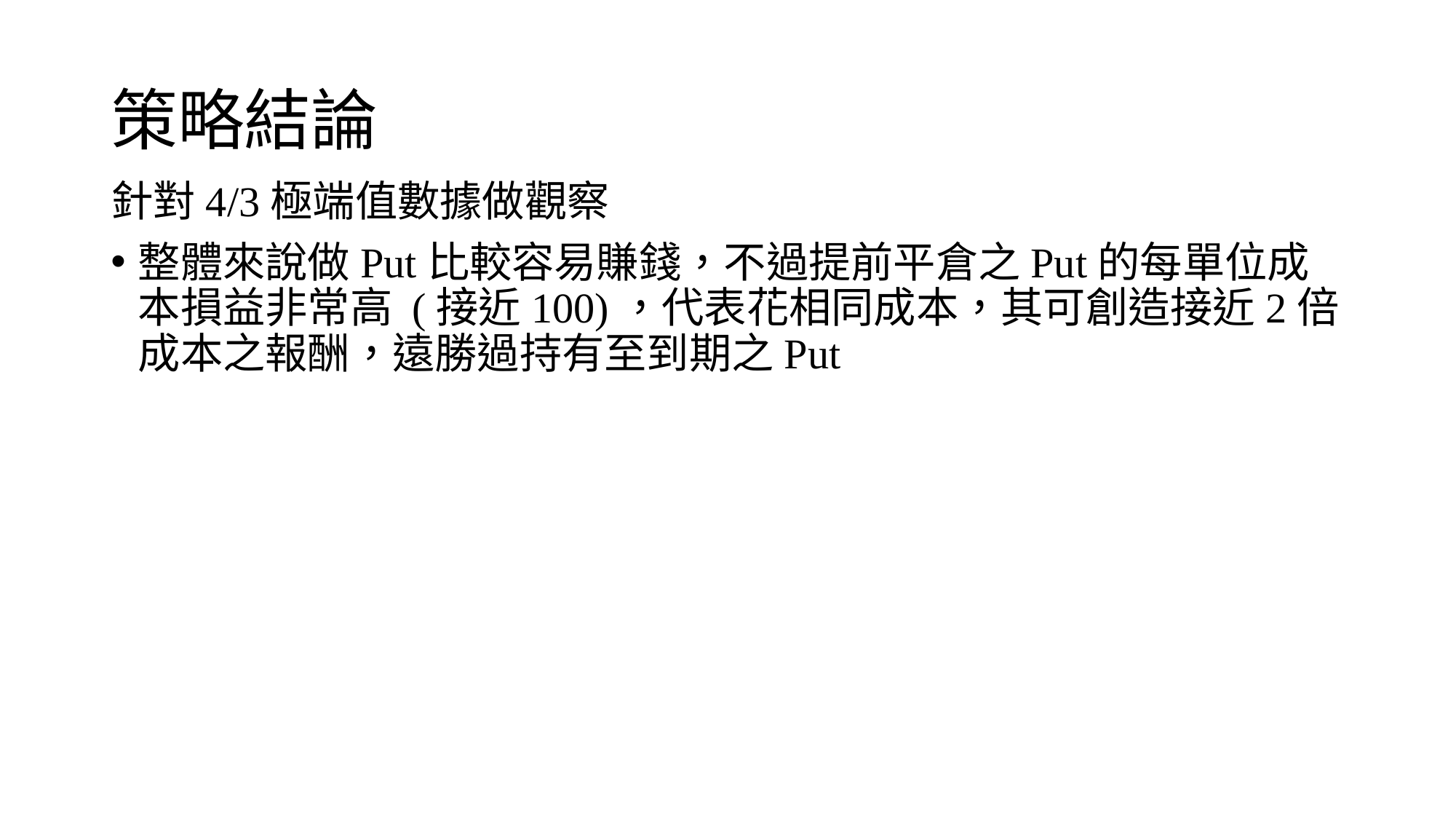

# 策略結論
針對4/3極端值數據做觀察
整體來說做Put比較容易賺錢，不過提前平倉之Put的每單位成本損益非常高 (接近100)，代表花相同成本，其可創造接近2倍成本之報酬，遠勝過持有至到期之Put